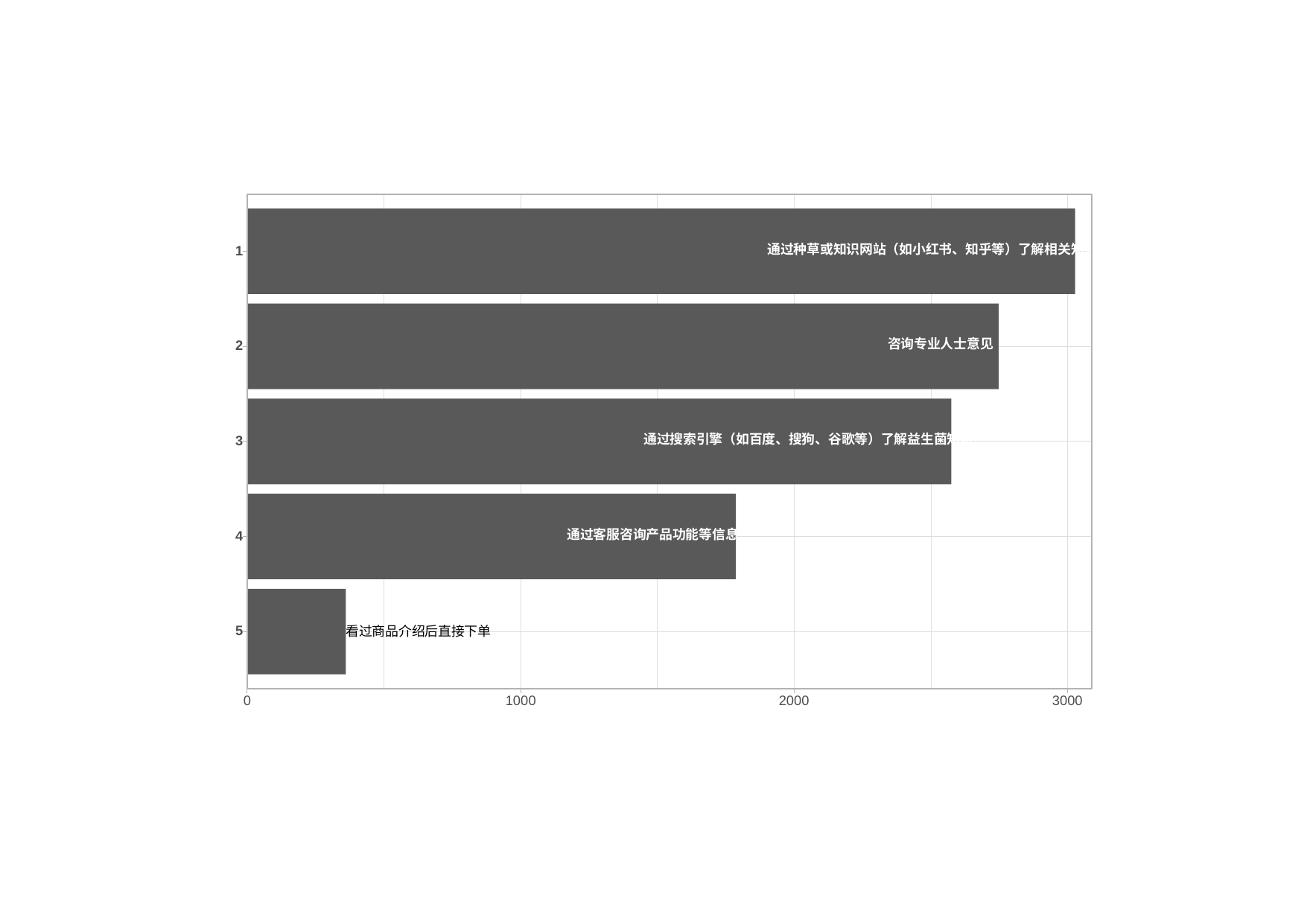

通过种草或知识网站（如小红书、知乎等）了解相关知识
1

咨询专业人士意见
2

通过搜索引擎（如百度、搜狗、谷歌等）了解益生菌知识
3

通过客服咨询产品功能等信息
4

5
看过商品介绍后直接下单

3000
0
1000
2000